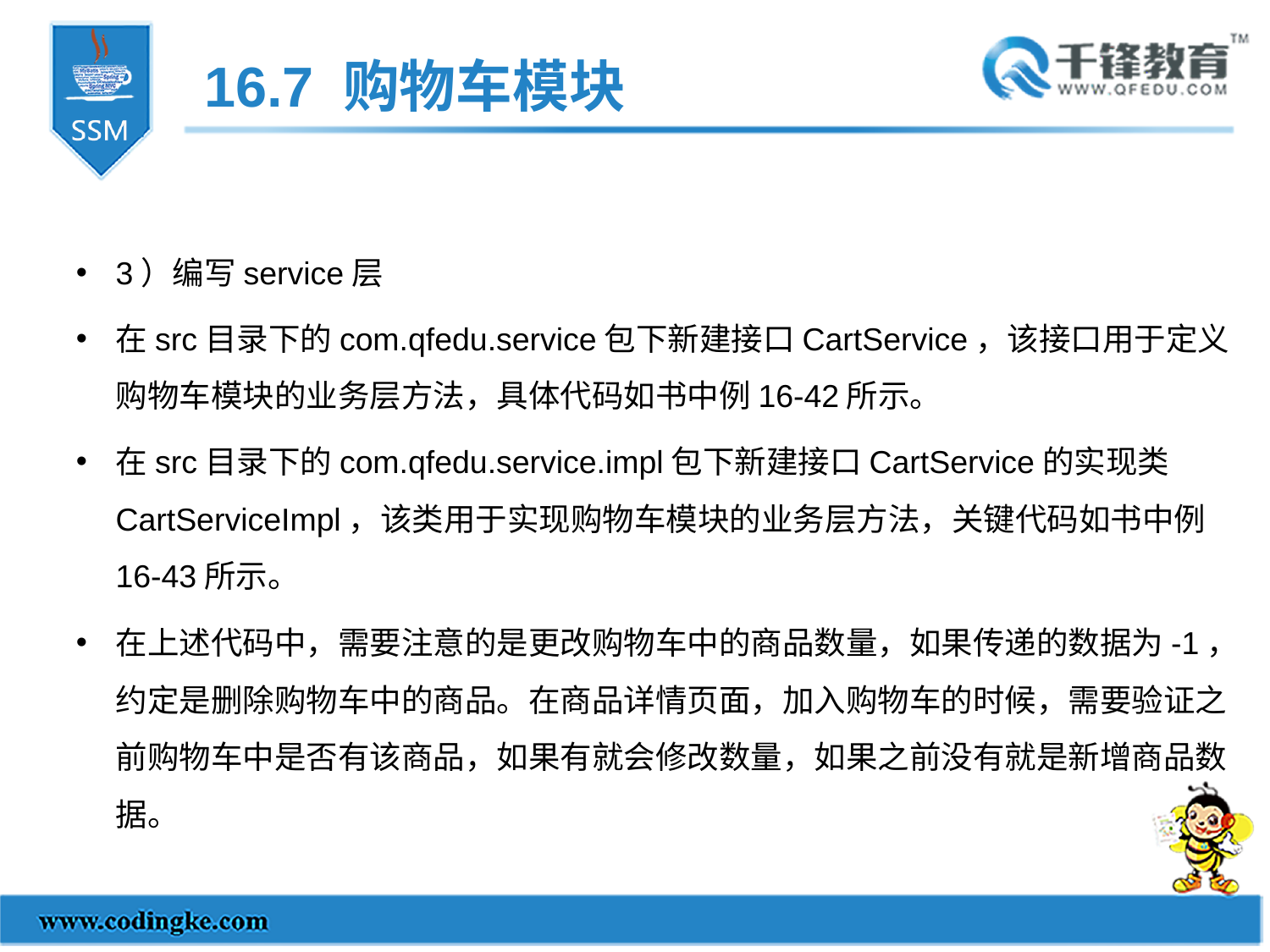

16.7 购物车模块
3）编写service层
在src目录下的com.qfedu.service包下新建接口CartService，该接口用于定义购物车模块的业务层方法，具体代码如书中例16-42所示。
在src目录下的com.qfedu.service.impl包下新建接口CartService的实现类CartServiceImpl，该类用于实现购物车模块的业务层方法，关键代码如书中例16-43所示。
在上述代码中，需要注意的是更改购物车中的商品数量，如果传递的数据为-1，约定是删除购物车中的商品。在商品详情页面，加入购物车的时候，需要验证之前购物车中是否有该商品，如果有就会修改数量，如果之前没有就是新增商品数据。